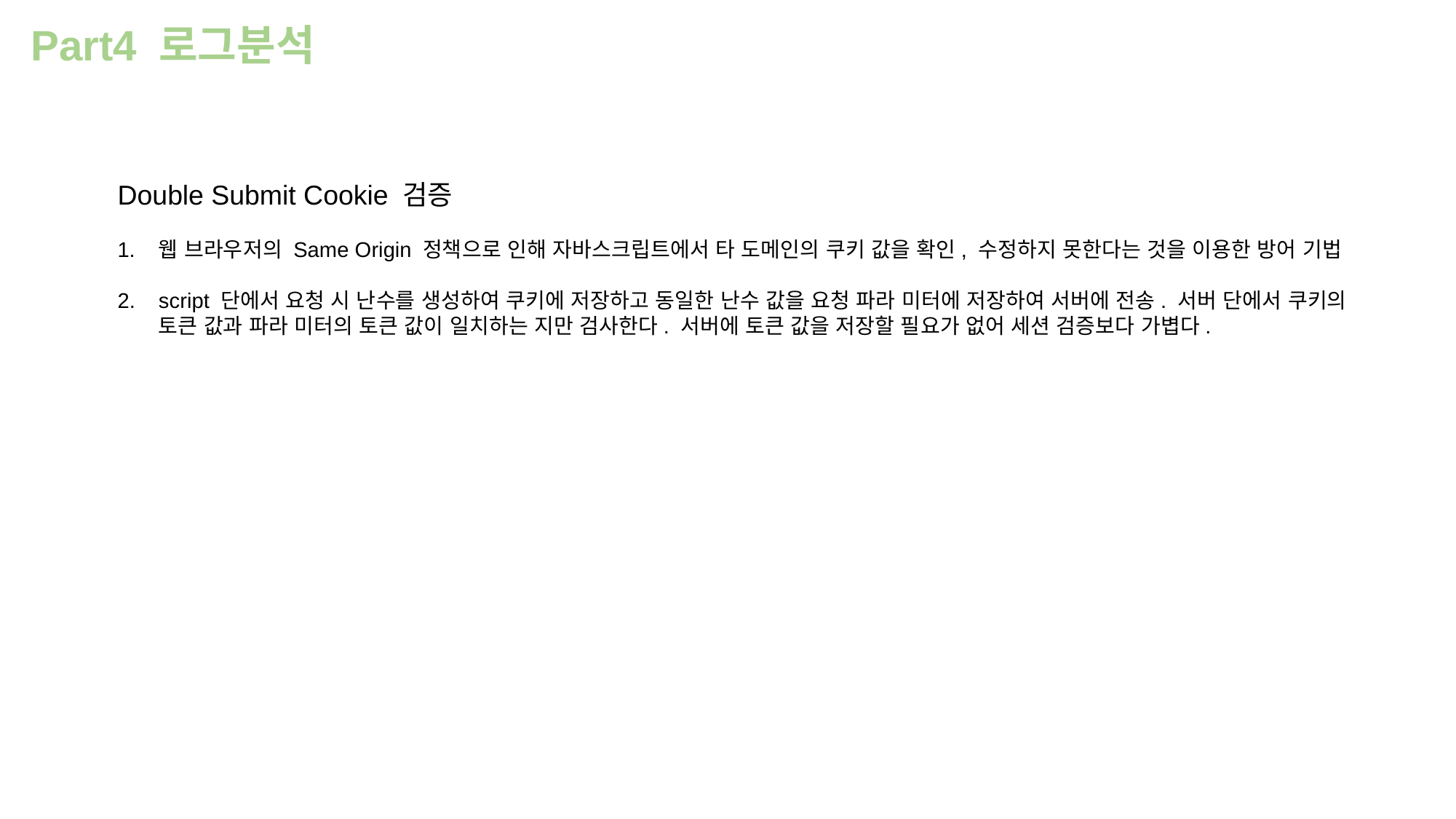

Part4 로그분석
Double Submit Cookie 검증

웹 브라우저의 Same Origin 정책으로 인해 자바스크립트에서 타 도메인의 쿠키 값을 확인, 수정하지 못한다는 것을 이용한 방어 기법

script 단에서 요청 시 난수를 생성하여 쿠키에 저장하고 동일한 난수 값을 요청 파라 미터에 저장하여 서버에 전송. 서버 단에서 쿠키의 토큰 값과 파라 미터의 토큰 값이 일치하는 지만 검사한다. 서버에 토큰 값을 저장할 필요가 없어 세션 검증보다 가볍다.